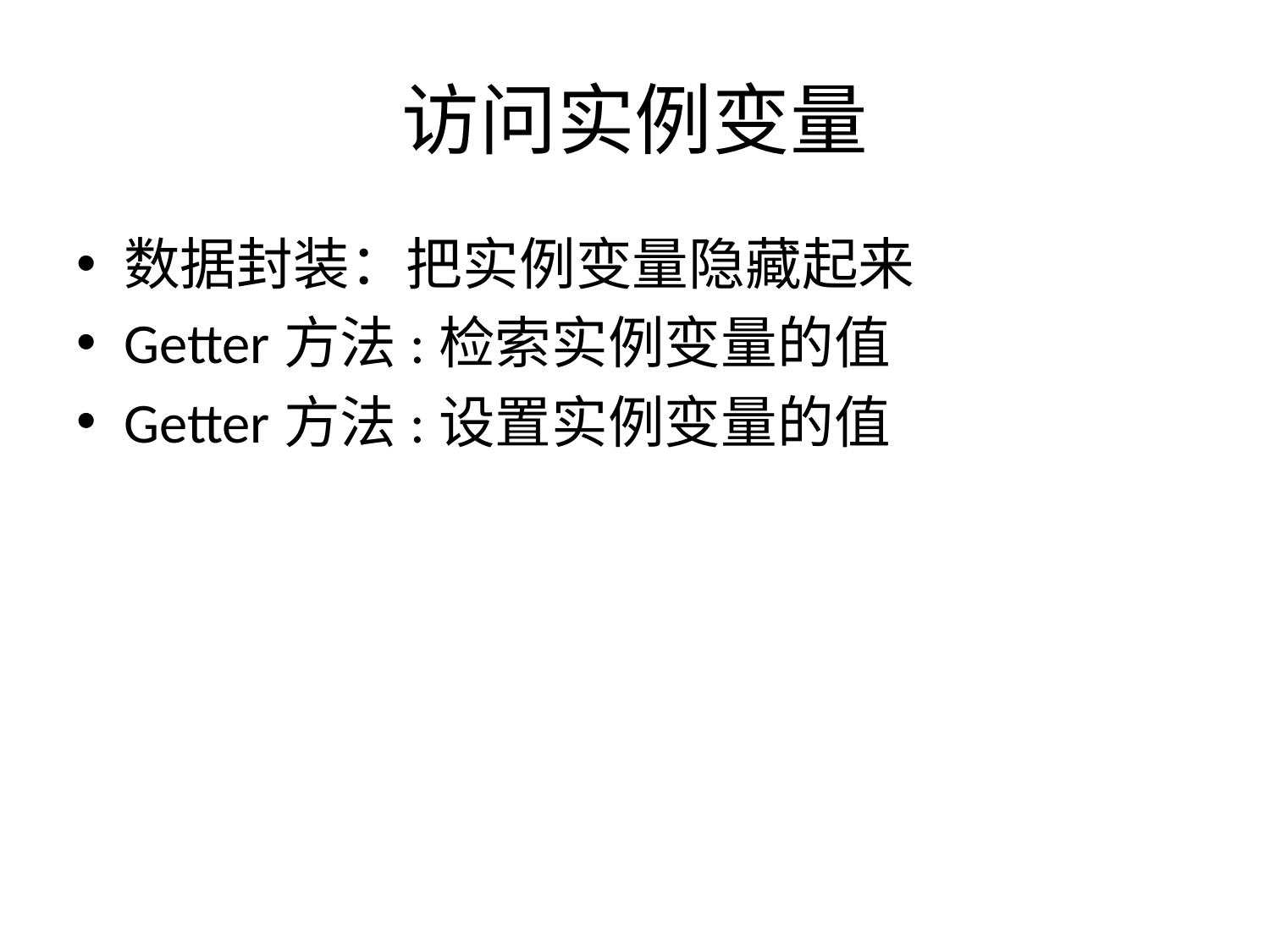

# 访问实例变量
数据封装：把实例变量隐藏起来
Getter方法:检索实例变量的值
Getter方法:设置实例变量的值